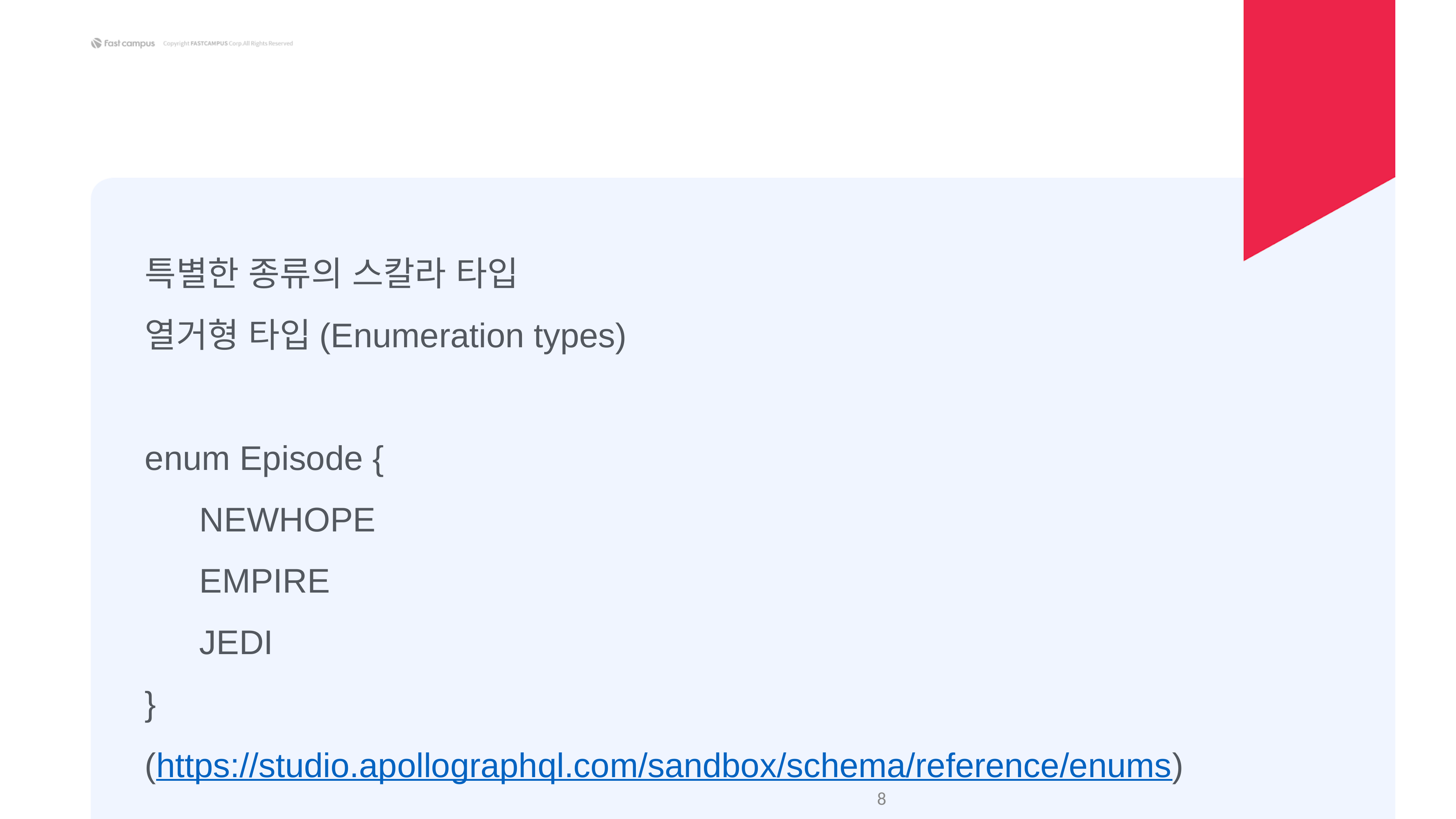

특별한 종류의 스칼라 타입
열거형 타입(Enumeration types)

enum Episode {
	NEWHOPE
	EMPIRE
	JEDI
}
(https://studio.apollographql.com/sandbox/schema/reference/enums)

8